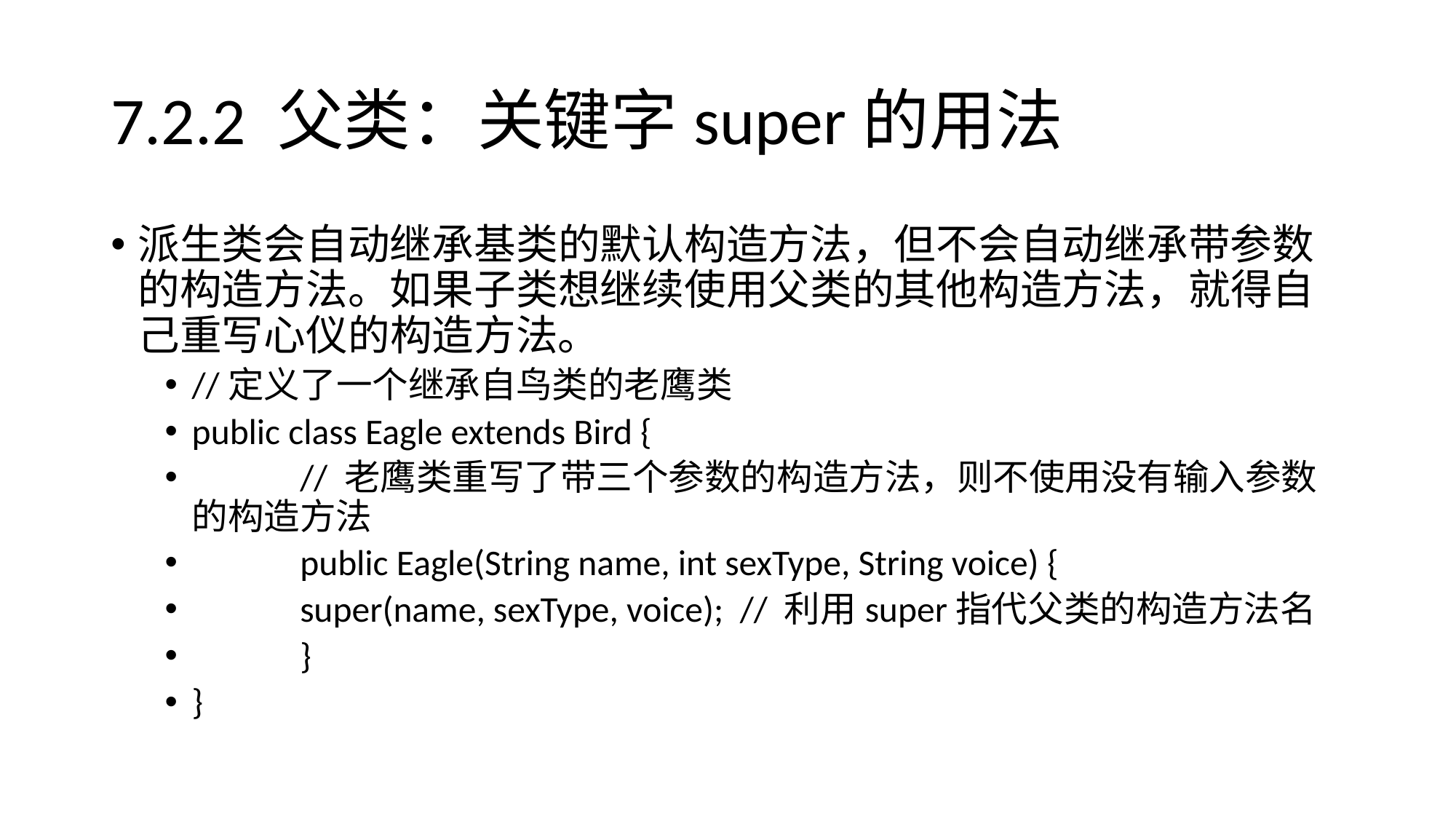

# 7.2.2 父类：关键字super的用法
派生类会自动继承基类的默认构造方法，但不会自动继承带参数的构造方法。如果子类想继续使用父类的其他构造方法，就得自己重写心仪的构造方法。
//定义了一个继承自鸟类的老鹰类
public class Eagle extends Bird {
	// 老鹰类重写了带三个参数的构造方法，则不使用没有输入参数的构造方法
	public Eagle(String name, int sexType, String voice) {
		super(name, sexType, voice);  // 利用super指代父类的构造方法名
	}
}